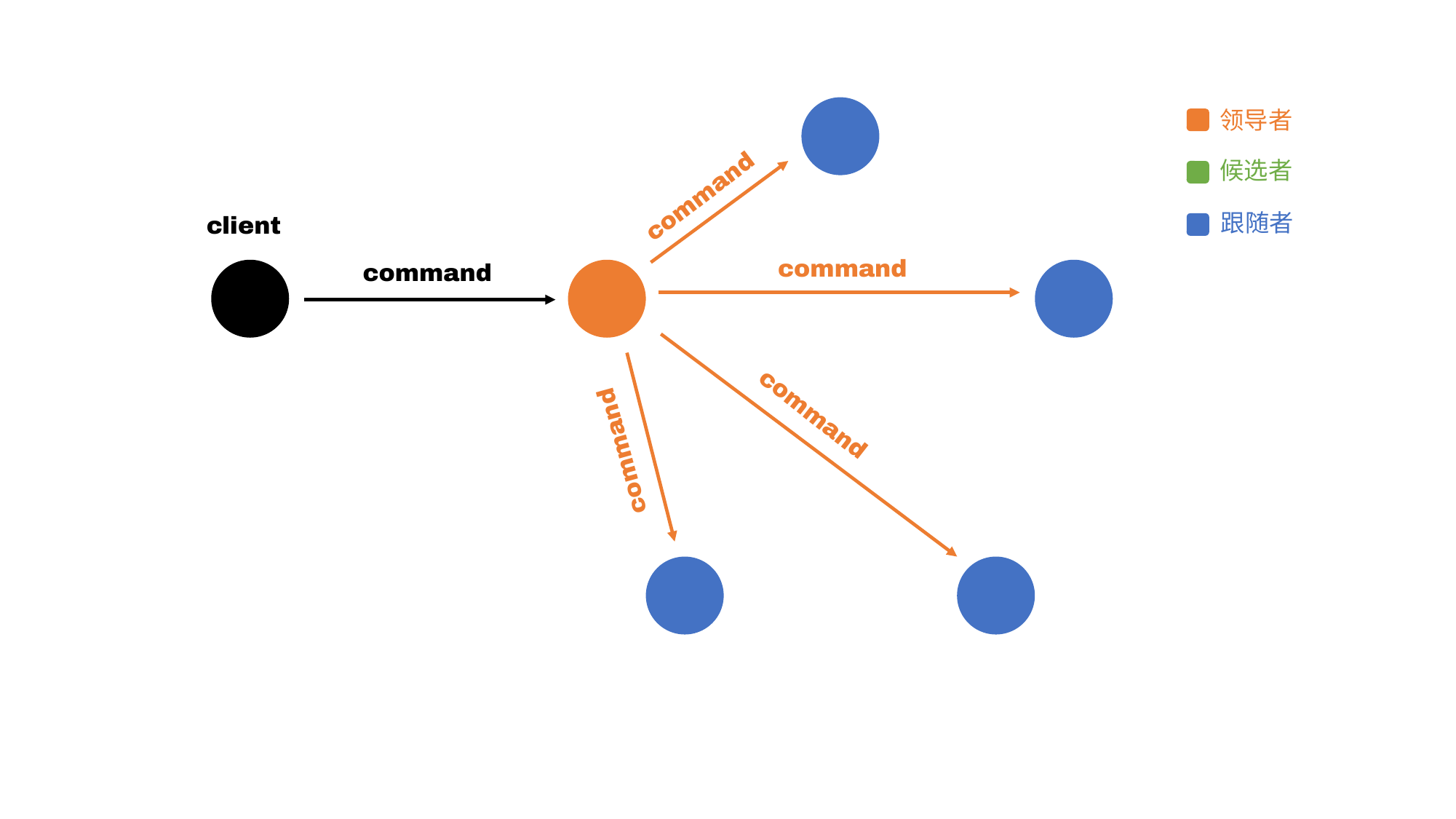

领导者

候选者

command
跟随者
client

command
command

command
command